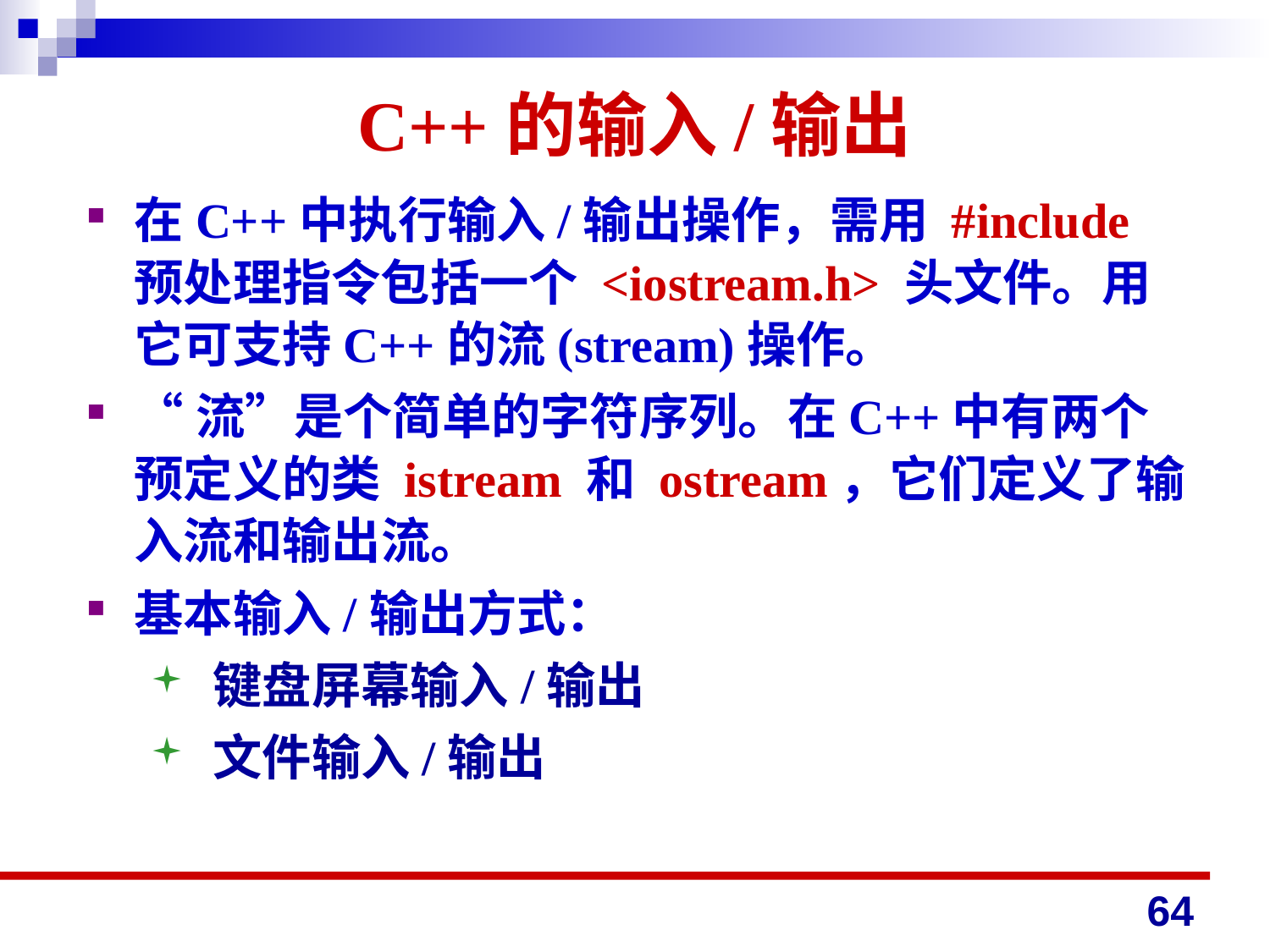

# C++的输入/输出
在C++中执行输入/输出操作，需用 #include 预处理指令包括一个 <iostream.h> 头文件。用它可支持C++的流(stream)操作。
“流”是个简单的字符序列。在C++中有两个预定义的类 istream 和 ostream，它们定义了输入流和输出流。
基本输入/输出方式：
 键盘屏幕输入/输出
 文件输入/输出
64